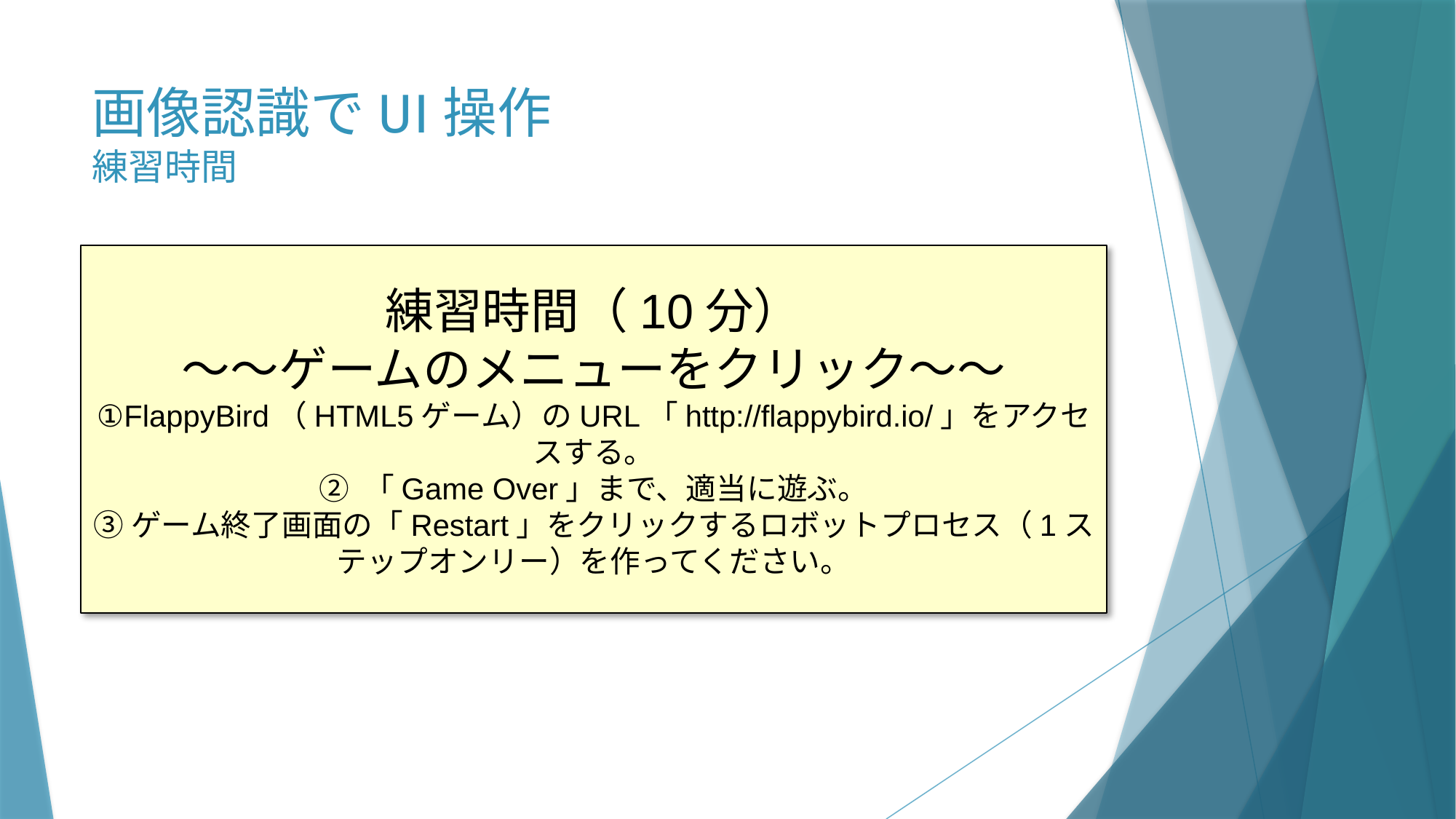

# 画像認識でUI操作 練習時間
練習時間（10分）
～～ゲームのメニューをクリック～～
①FlappyBird（HTML5ゲーム）のURL「http://flappybird.io/」をアクセスする。
② 「Game Over」まで、適当に遊ぶ。
③ゲーム終了画面の「Restart」をクリックするロボットプロセス（1ステップオンリー）を作ってください。